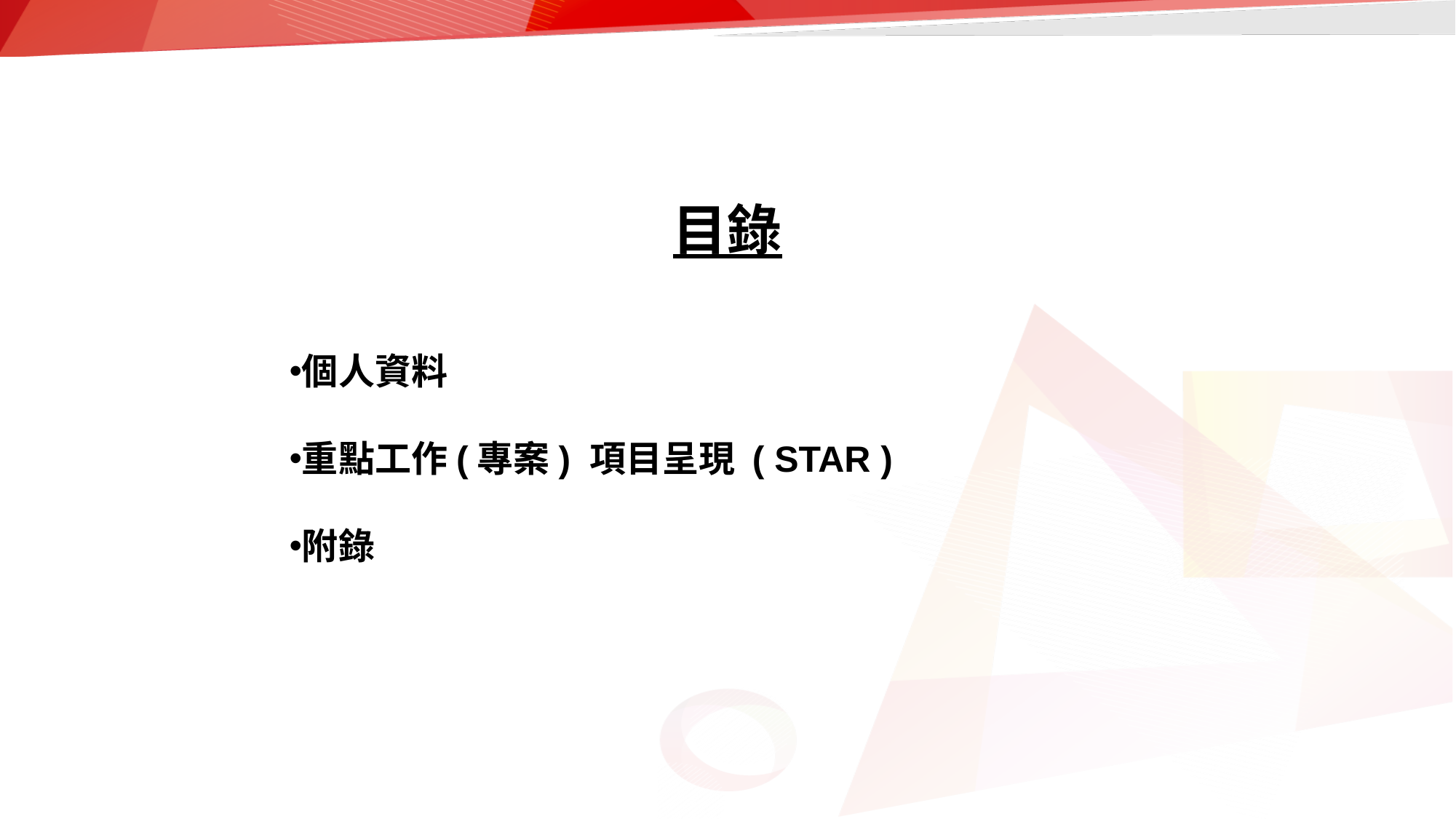

目錄

個人資料

重點工作(專案) 項目呈現 ( STAR )

附錄